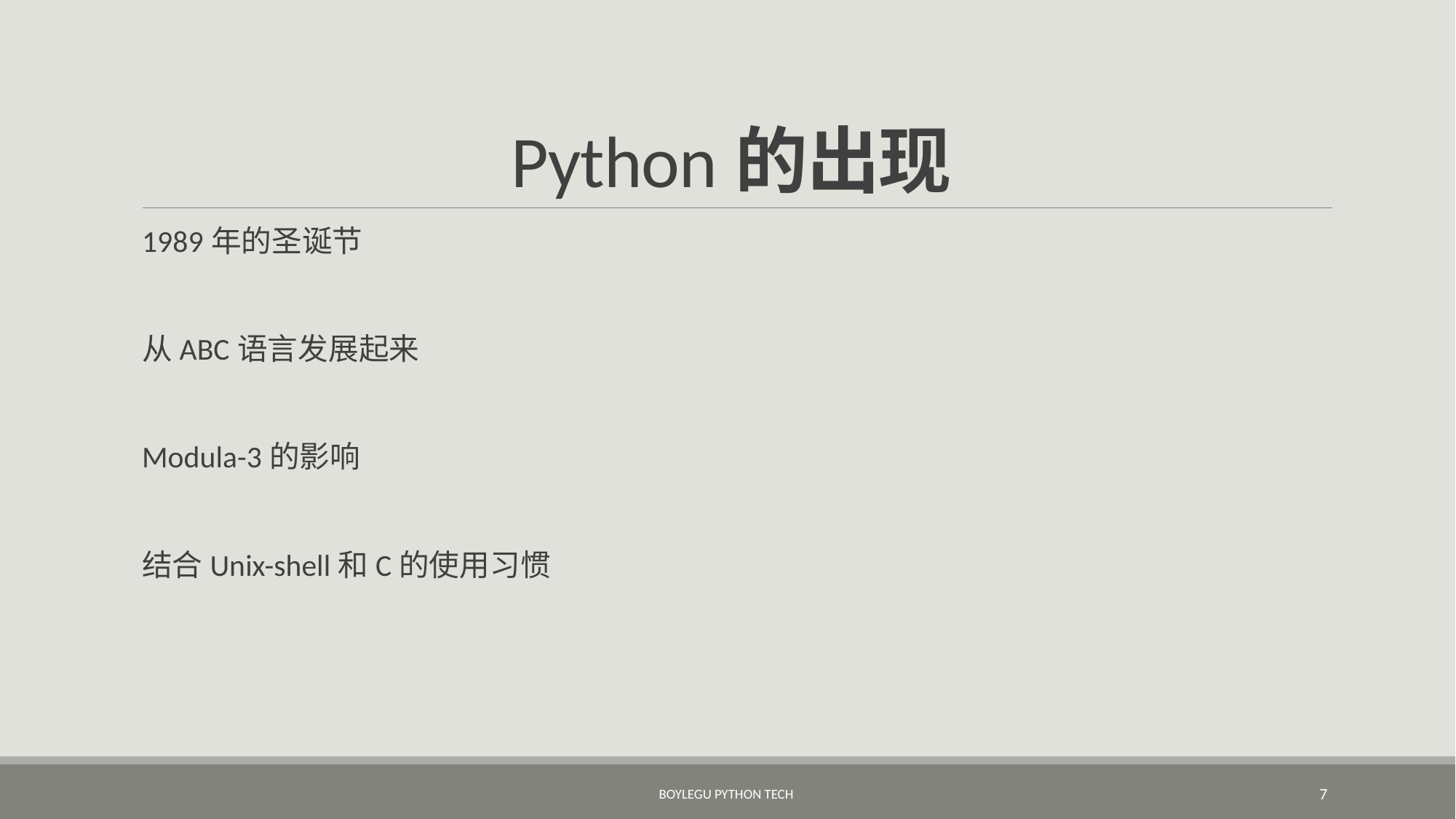

# Python的出现
1989年的圣诞节

从ABC语言发展起来

Modula-3的影响

结合Unix-shell和C的使用习惯
BoyleGu Python Tech
7